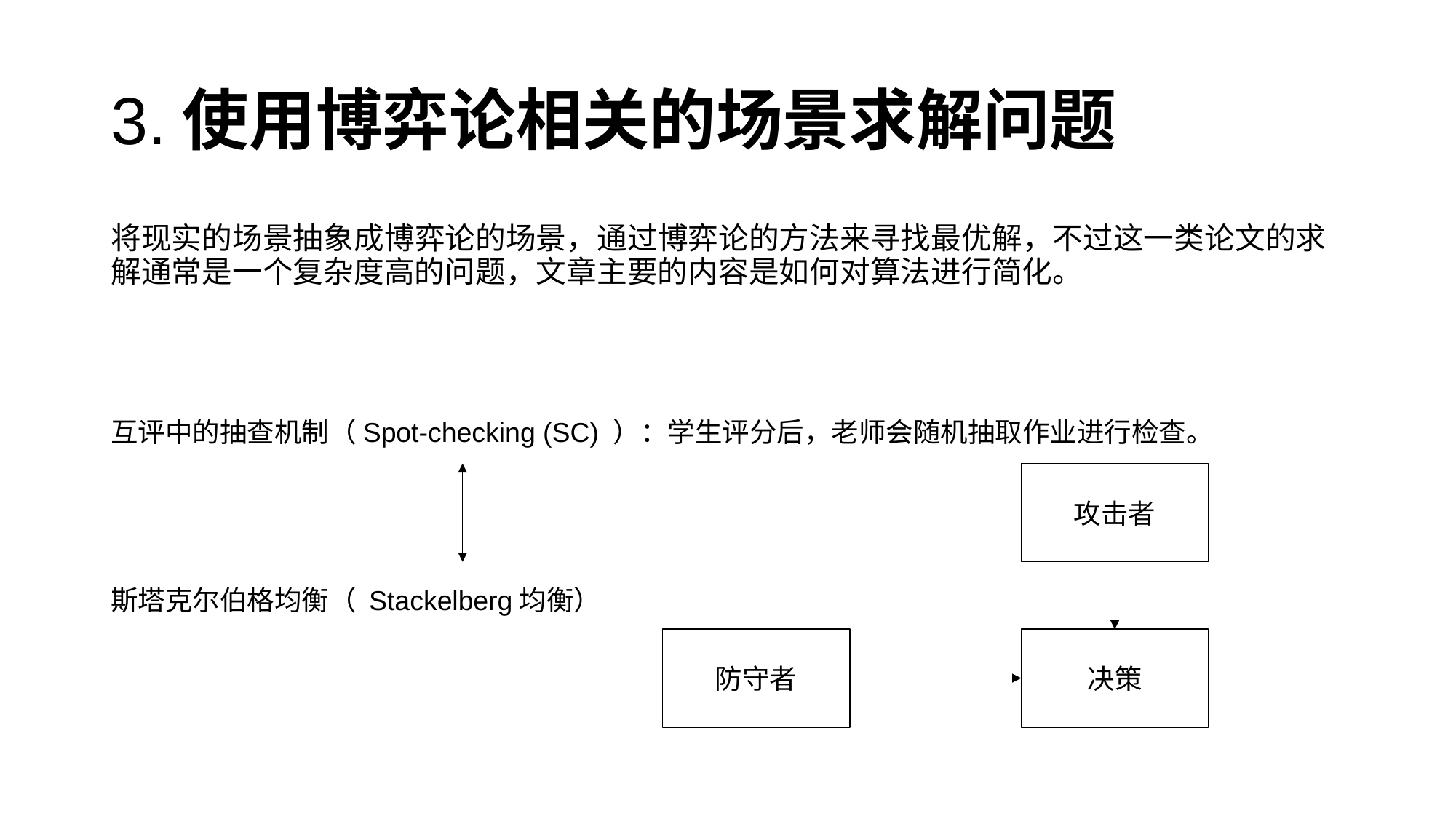

# 3.使用博弈论相关的场景求解问题
将现实的场景抽象成博弈论的场景，通过博弈论的方法来寻找最优解，不过这一类论文的求解通常是一个复杂度高的问题，文章主要的内容是如何对算法进行简化。

互评中的抽查机制（Spot-checking (SC) ）：学生评分后，老师会随机抽取作业进行检查。
攻击者
斯塔克尔伯格均衡（ Stackelberg均衡）
决策
防守者